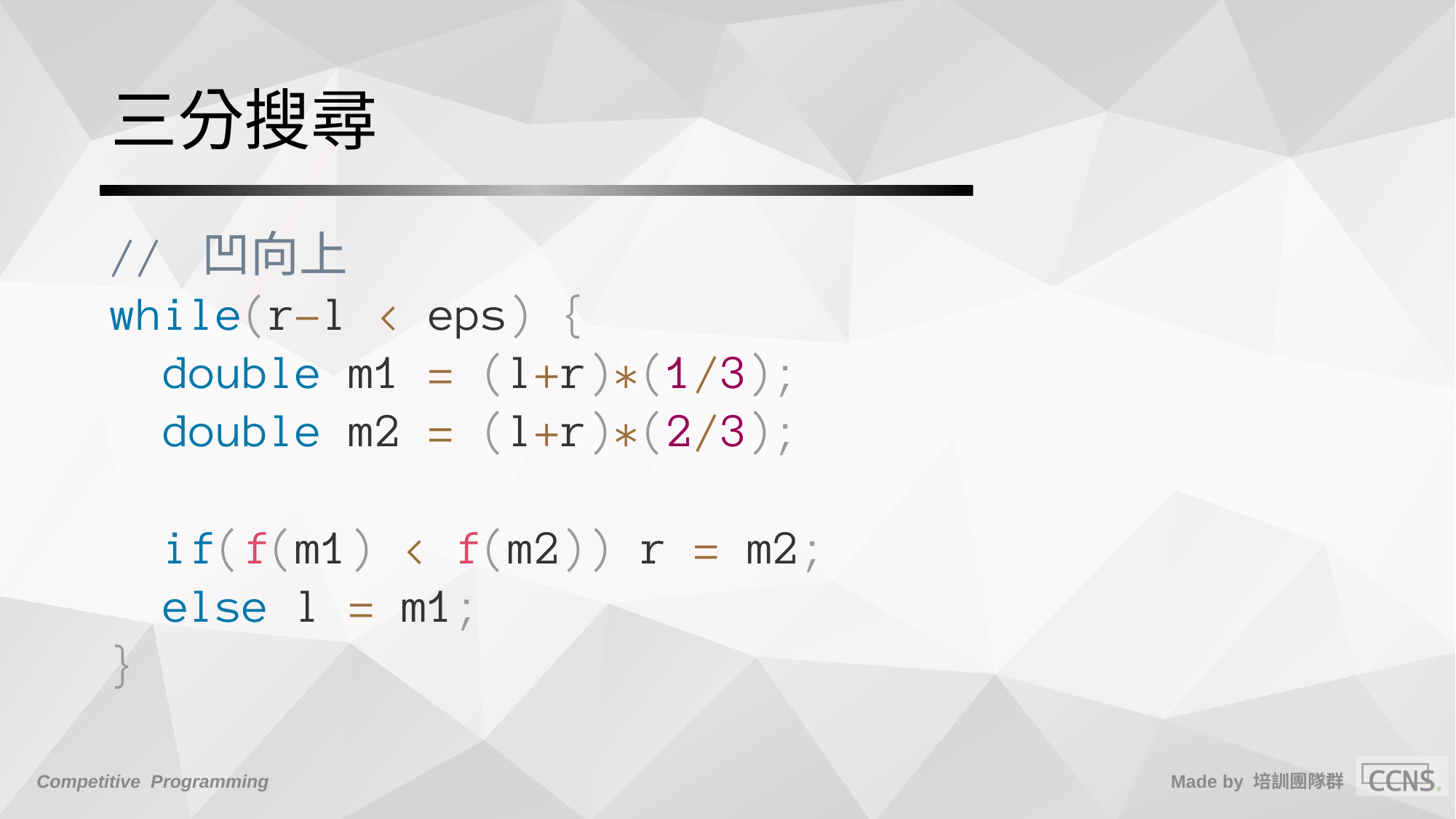

# 三分搜尋
// 凹向上
while(r-l < eps) {
  double m1 = (l+r)*(1/3);
  double m2 = (l+r)*(2/3);
  if(f(m1) < f(m2)) r = m2;
  else l = m1;
}